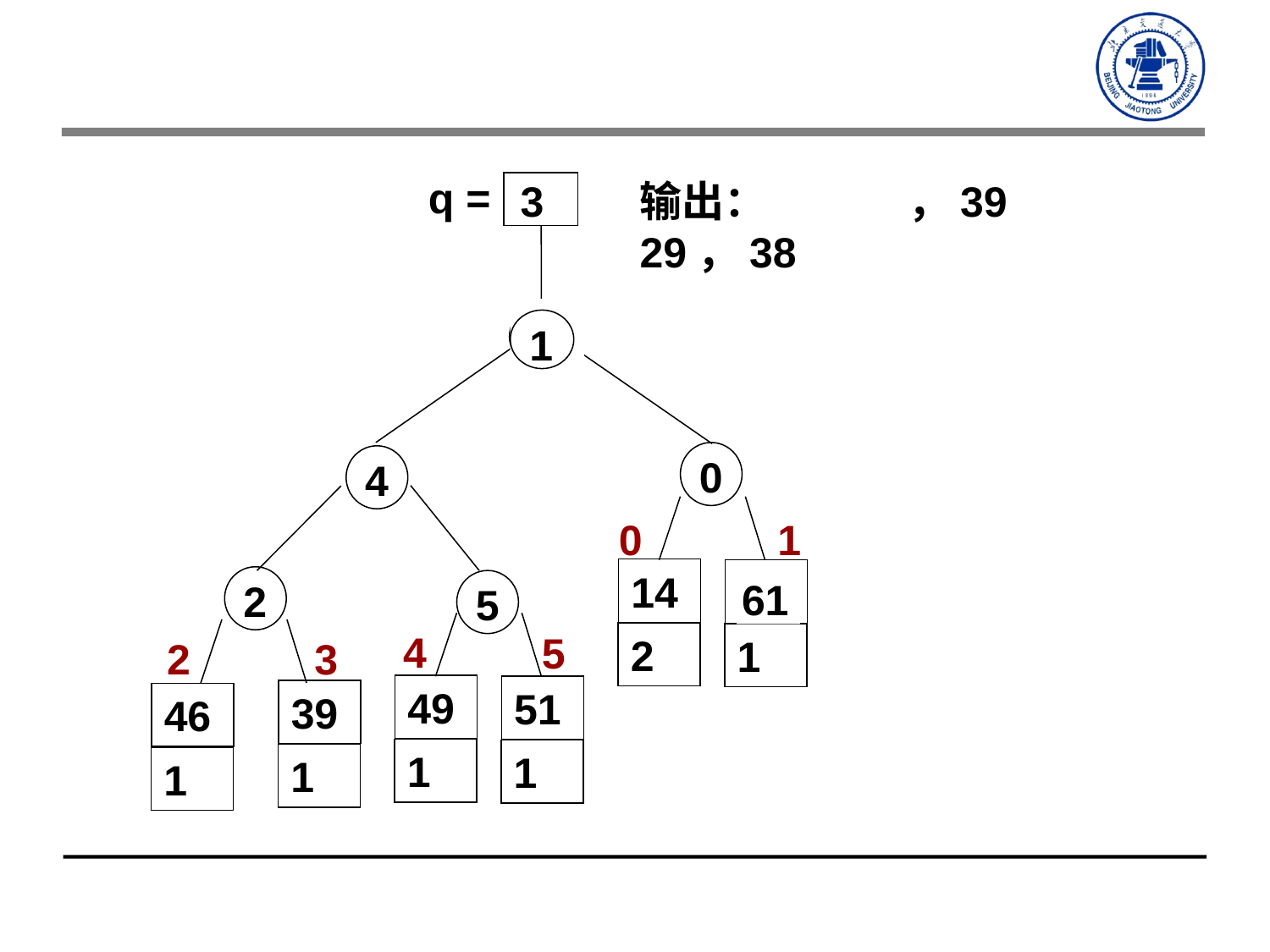

q =
1

3

0

4

0
1
14
2
38
1

2

5

4
5
2
3
49
1
51
1
39
1
46
1
3

输出：29，38
，39

1
61